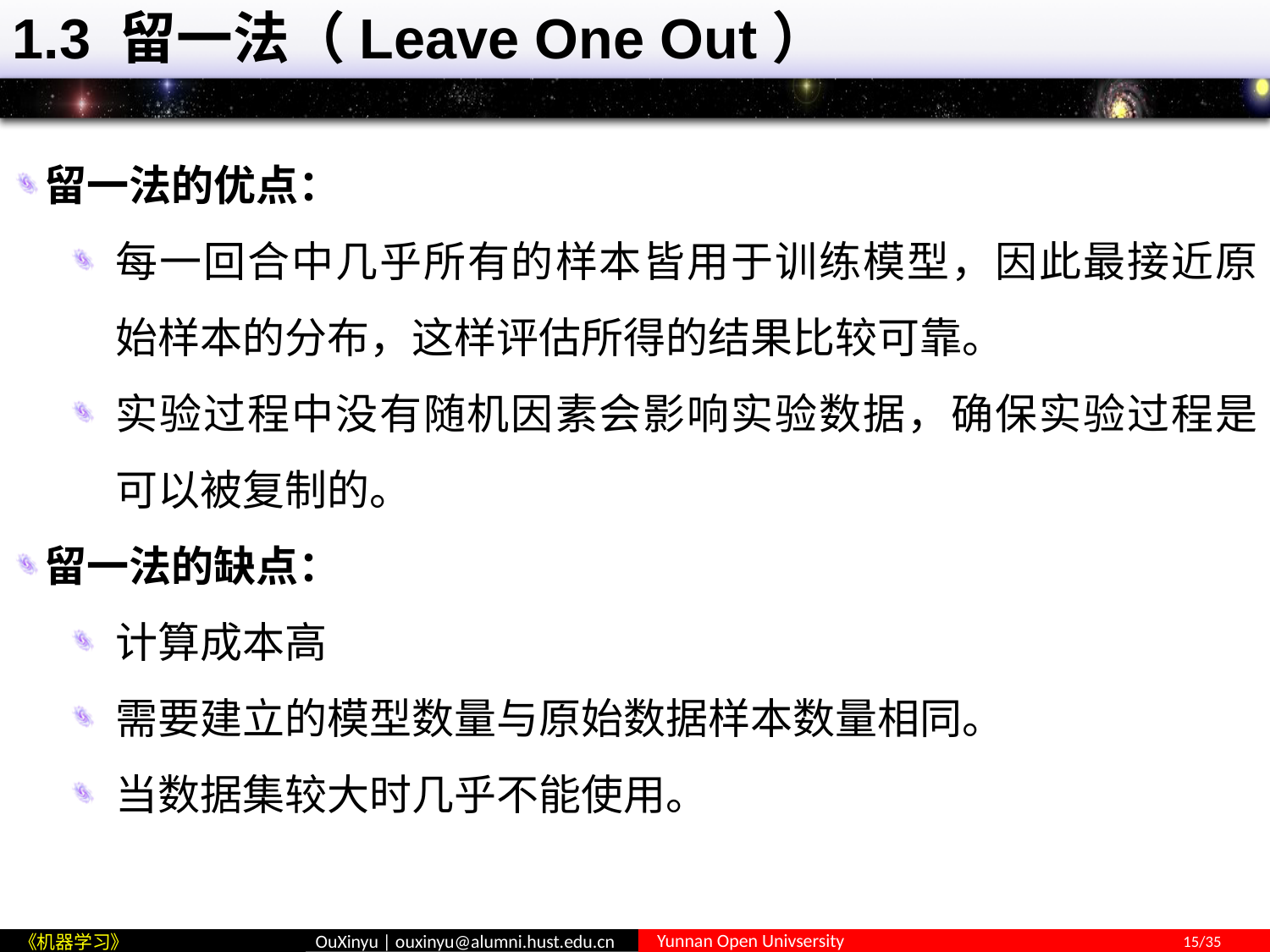

# 1.3 留一法（Leave One Out）
留一法的优点：
每一回合中几乎所有的样本皆用于训练模型，因此最接近原始样本的分布，这样评估所得的结果比较可靠。
实验过程中没有随机因素会影响实验数据，确保实验过程是可以被复制的。
留一法的缺点：
计算成本高
需要建立的模型数量与原始数据样本数量相同。
当数据集较大时几乎不能使用。